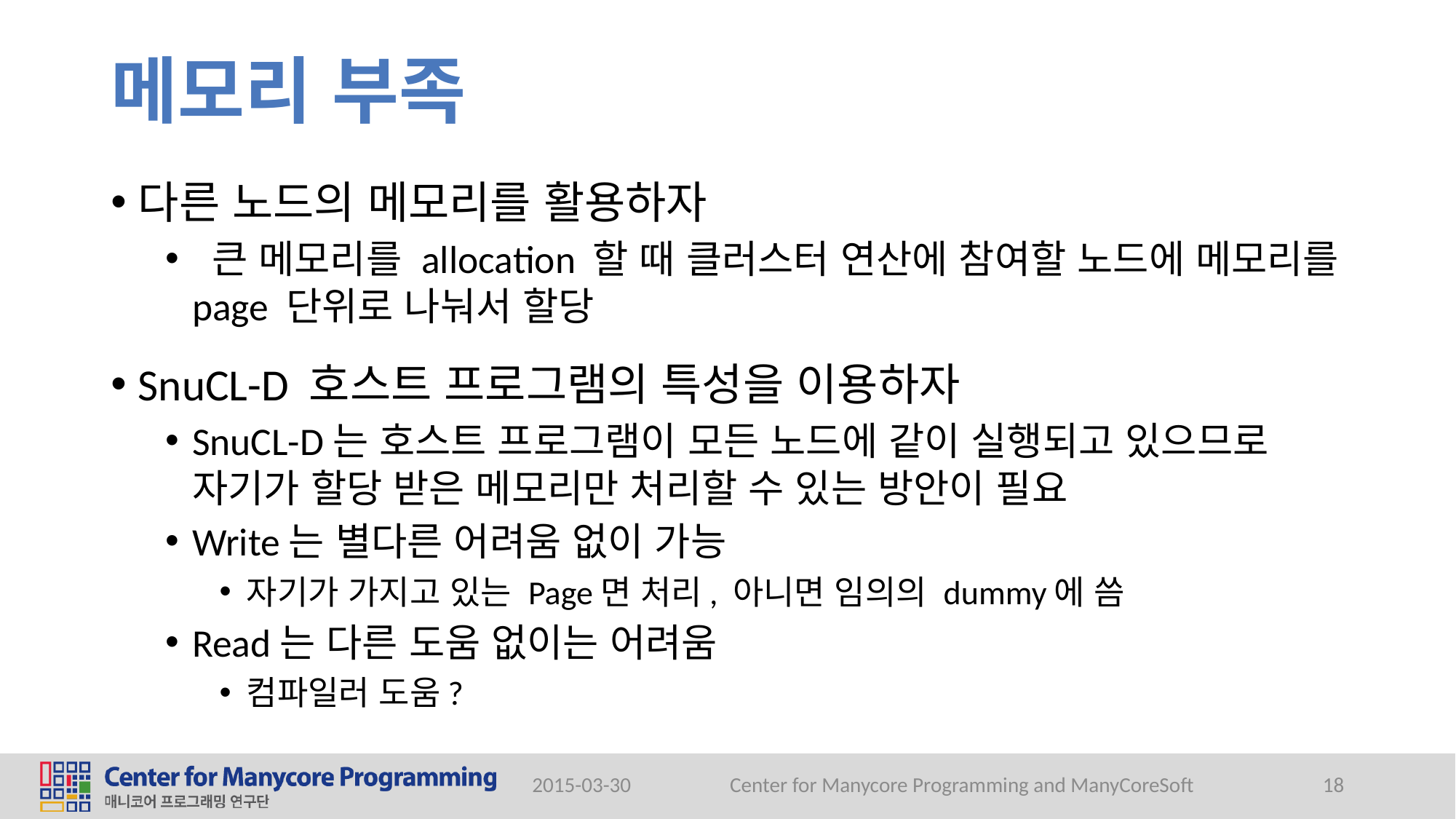

# 메모리 부족
다른 노드의 메모리를 활용하자
 큰 메모리를 allocation 할 때 클러스터 연산에 참여할 노드에 메모리를 page 단위로 나눠서 할당
SnuCL-D 호스트 프로그램의 특성을 이용하자
SnuCL-D는 호스트 프로그램이 모든 노드에 같이 실행되고 있으므로 자기가 할당 받은 메모리만 처리할 수 있는 방안이 필요
Write는 별다른 어려움 없이 가능
자기가 가지고 있는 Page면 처리, 아니면 임의의 dummy에 씀
Read는 다른 도움 없이는 어려움
컴파일러 도움?
2015-03-30
Center for Manycore Programming and ManyCoreSoft
18